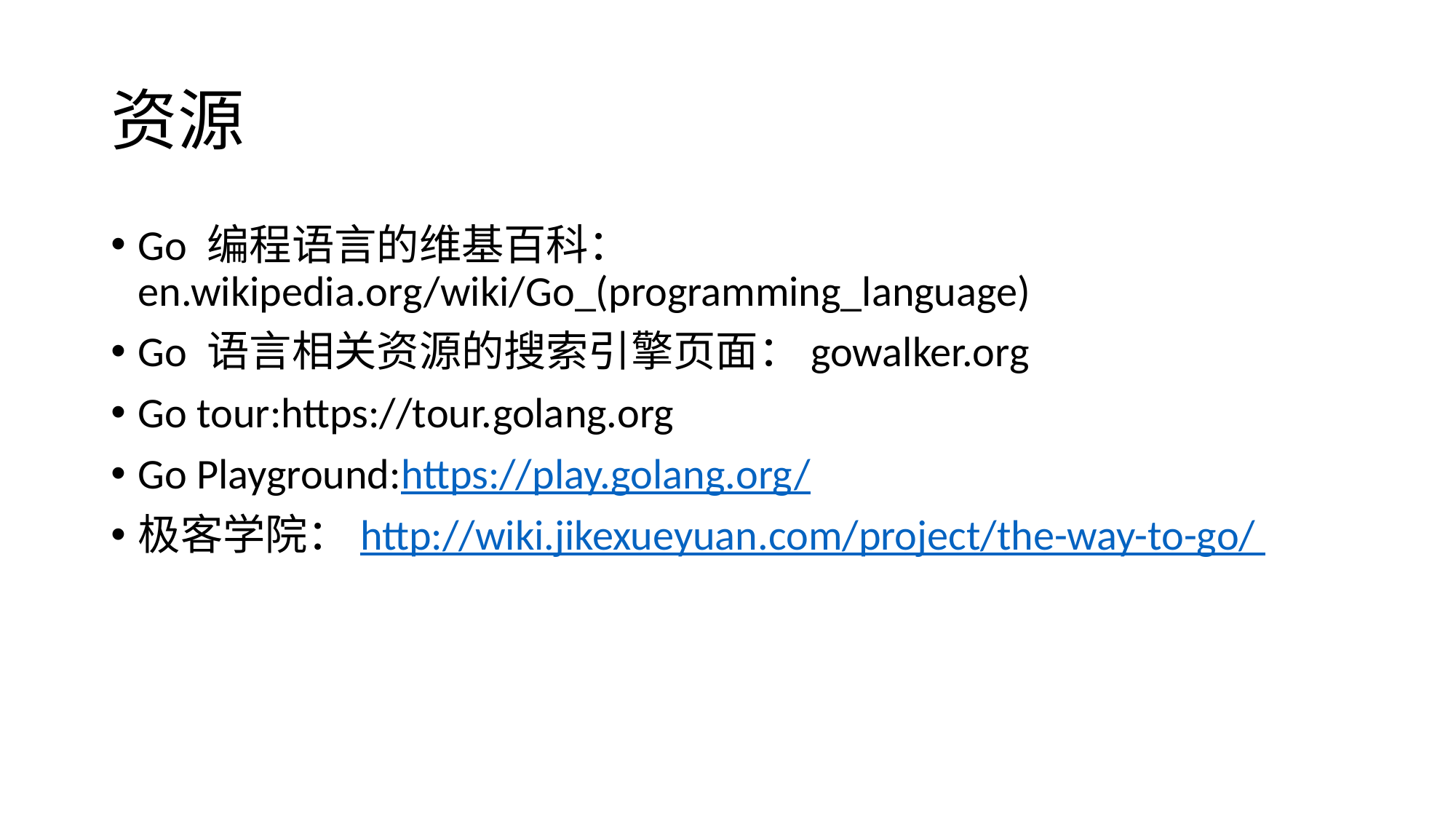

# 资源
Go 编程语言的维基百科：    en.wikipedia.org/wiki/Go_(programming_language)
Go 语言相关资源的搜索引擎页面：gowalker.org
Go tour:https://tour.golang.org
Go Playground:https://play.golang.org/
极客学院：http://wiki.jikexueyuan.com/project/the-way-to-go/